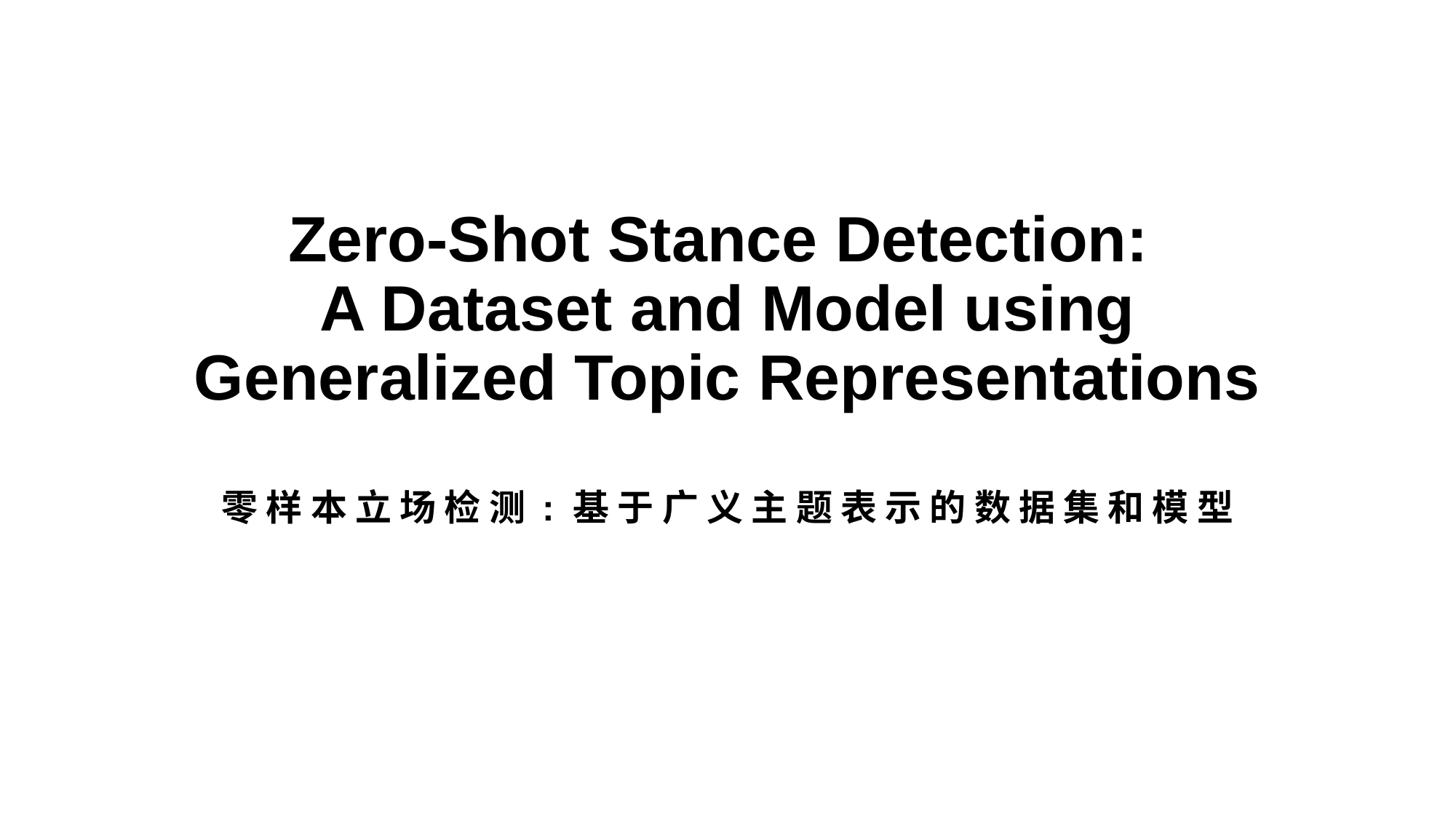

# Zero-Shot Stance Detection: A Dataset and Model using Generalized Topic Representations
零 样 本 立 场 检 测 : 基 于 广 义 主 题 表 示 的 数 据 集 和 模 型